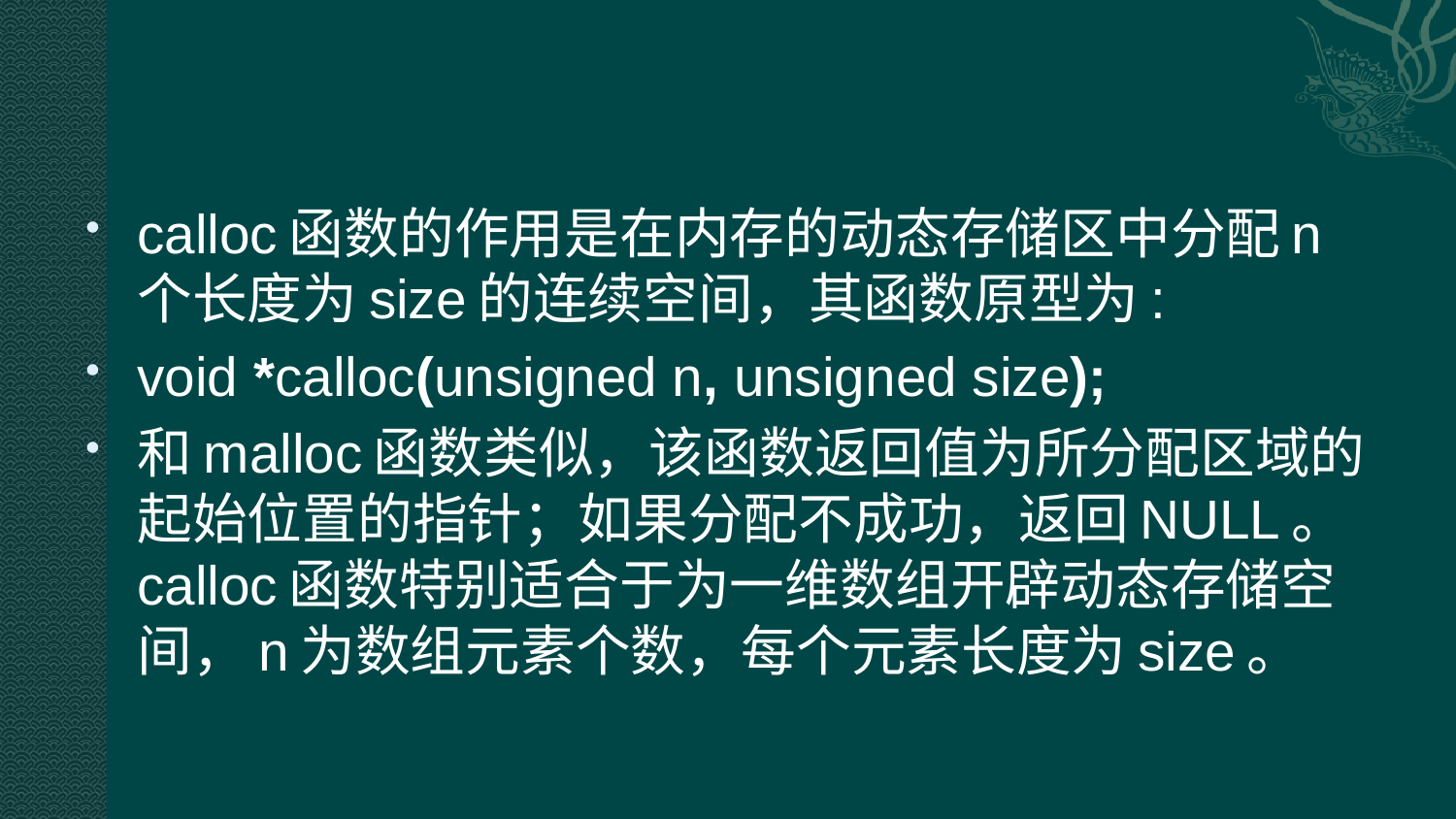

#
calloc函数的作用是在内存的动态存储区中分配n个长度为size的连续空间，其函数原型为:
void *calloc(unsigned n, unsigned size);
和malloc函数类似，该函数返回值为所分配区域的起始位置的指针；如果分配不成功，返回NULL。calloc函数特别适合于为一维数组开辟动态存储空间，n为数组元素个数，每个元素长度为size。